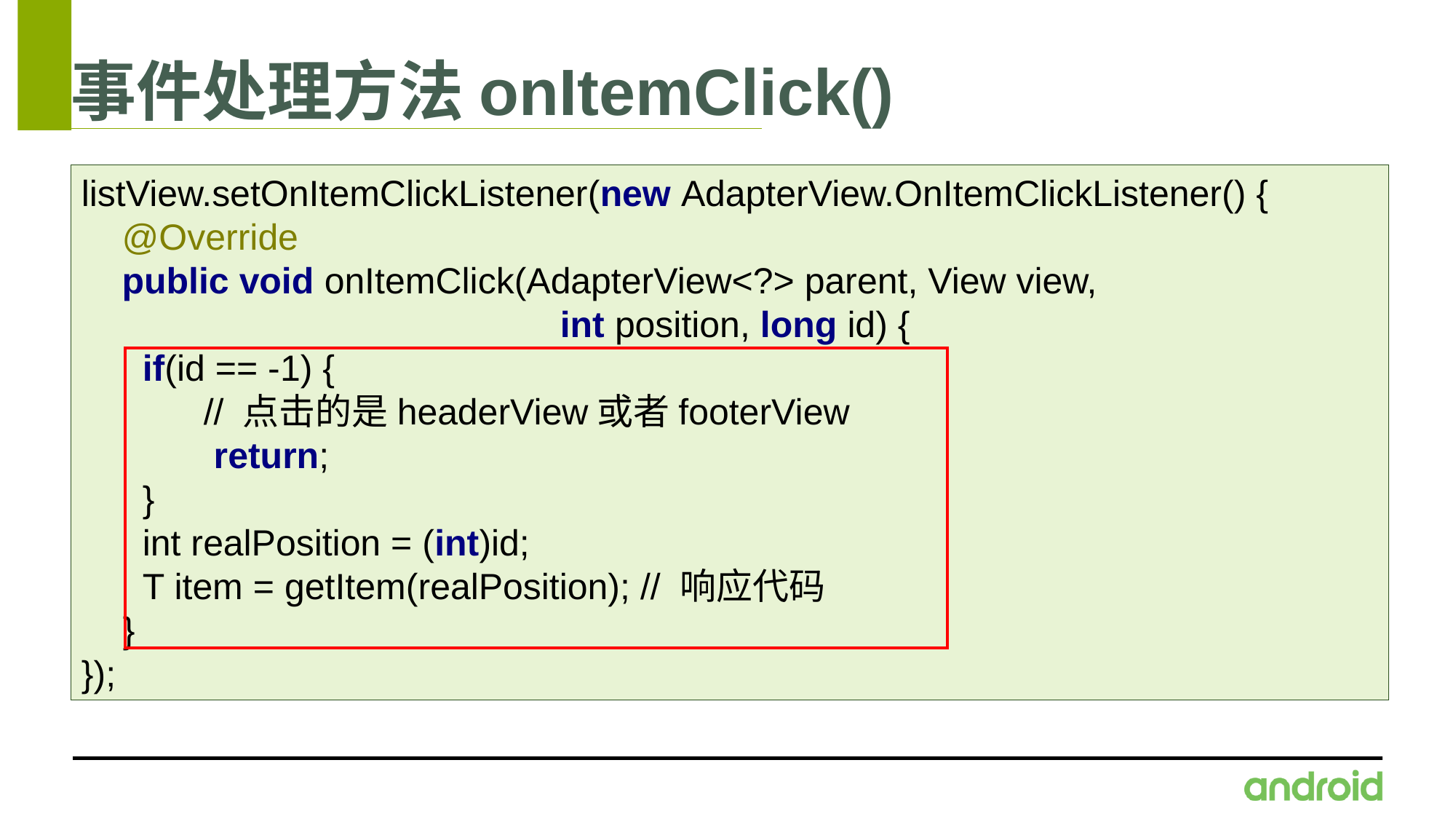

# 事件处理方法onItemClick()
listView.setOnItemClickListener(new AdapterView.OnItemClickListener() {
    @Override
    public void onItemClick(AdapterView<?> parent, View view,
                                               int position, long id) {
      if(id == -1) {
            // 点击的是headerView或者footerView
             return;
      }
      int realPosition = (int)id;
      T item = getItem(realPosition); // 响应代码
    }
});